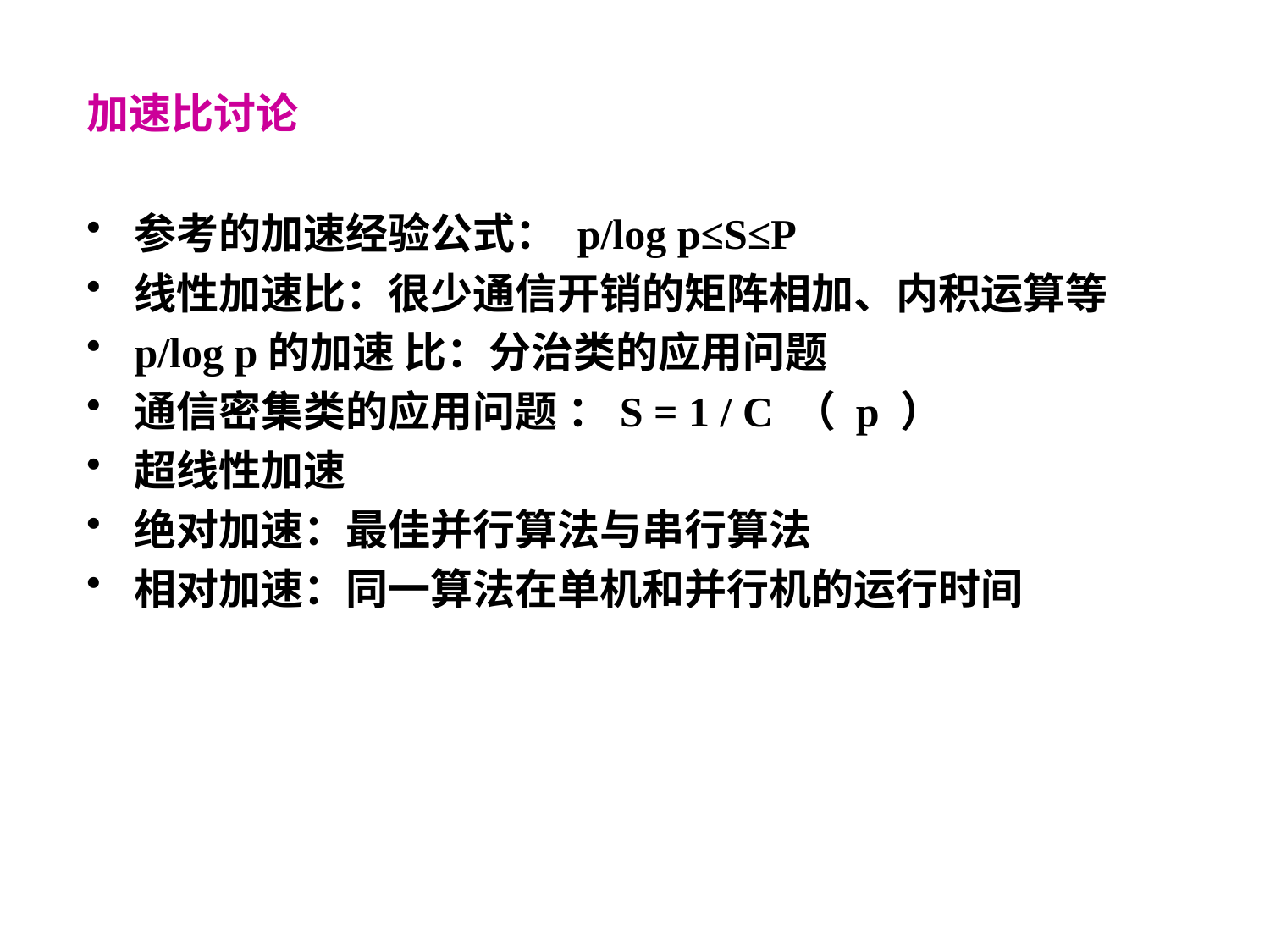

# 加速比讨论
参考的加速经验公式： p/log p≤S≤P
线性加速比：很少通信开销的矩阵相加、内积运算等
p/log p的加速 比：分治类的应用问题
通信密集类的应用问题 ：S = 1 / C （ p ）
超线性加速
绝对加速：最佳并行算法与串行算法
相对加速：同一算法在单机和并行机的运行时间